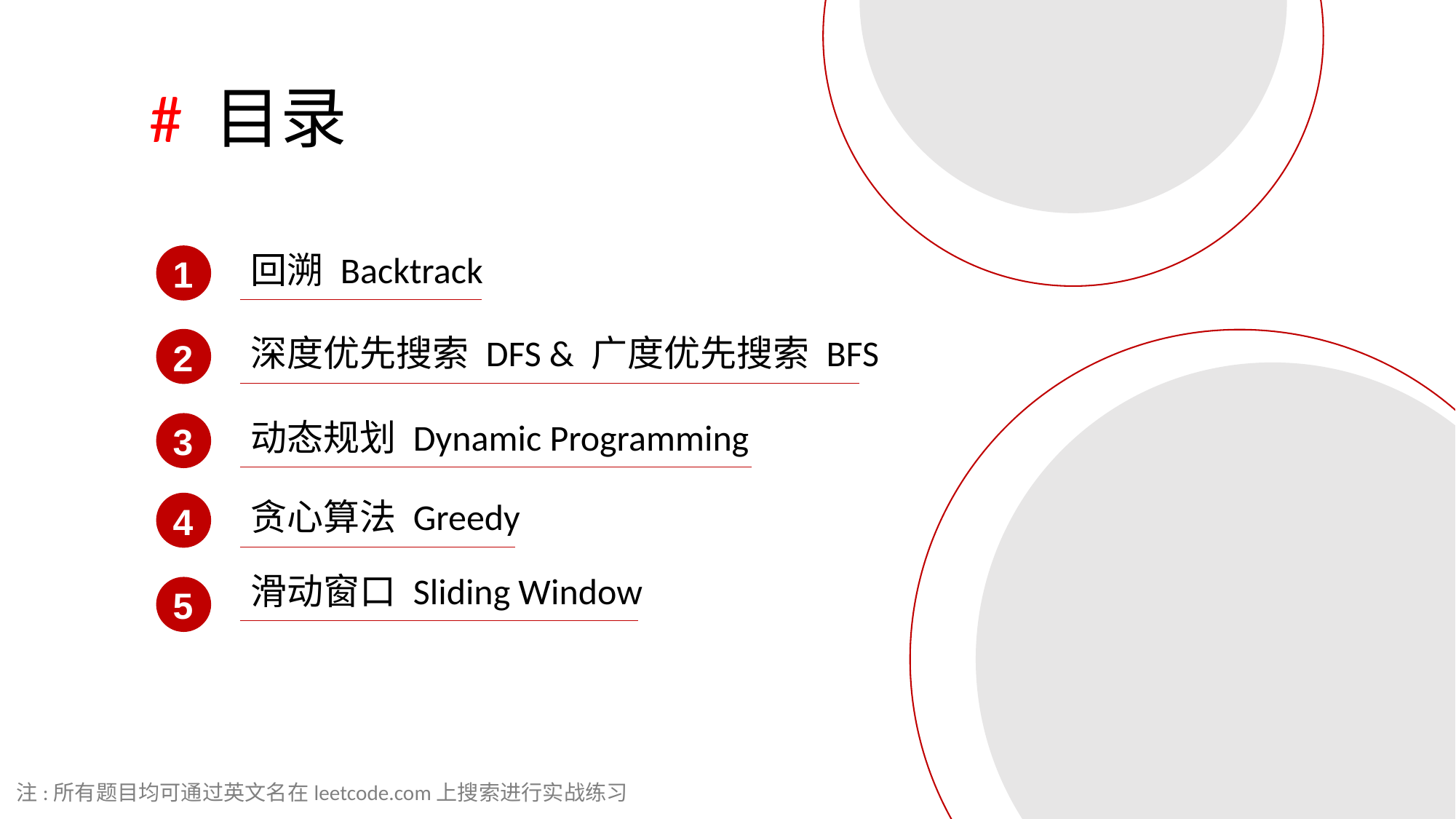

# # 目录
回溯 Backtrack

1
深度优先搜索 DFS & 广度优先搜索 BFS

2

动态规划 Dynamic Programming

3
贪心算法 Greedy

4
滑动窗口 Sliding Window

5
注:所有题目均可通过英文名在leetcode.com上搜索进行实战练习